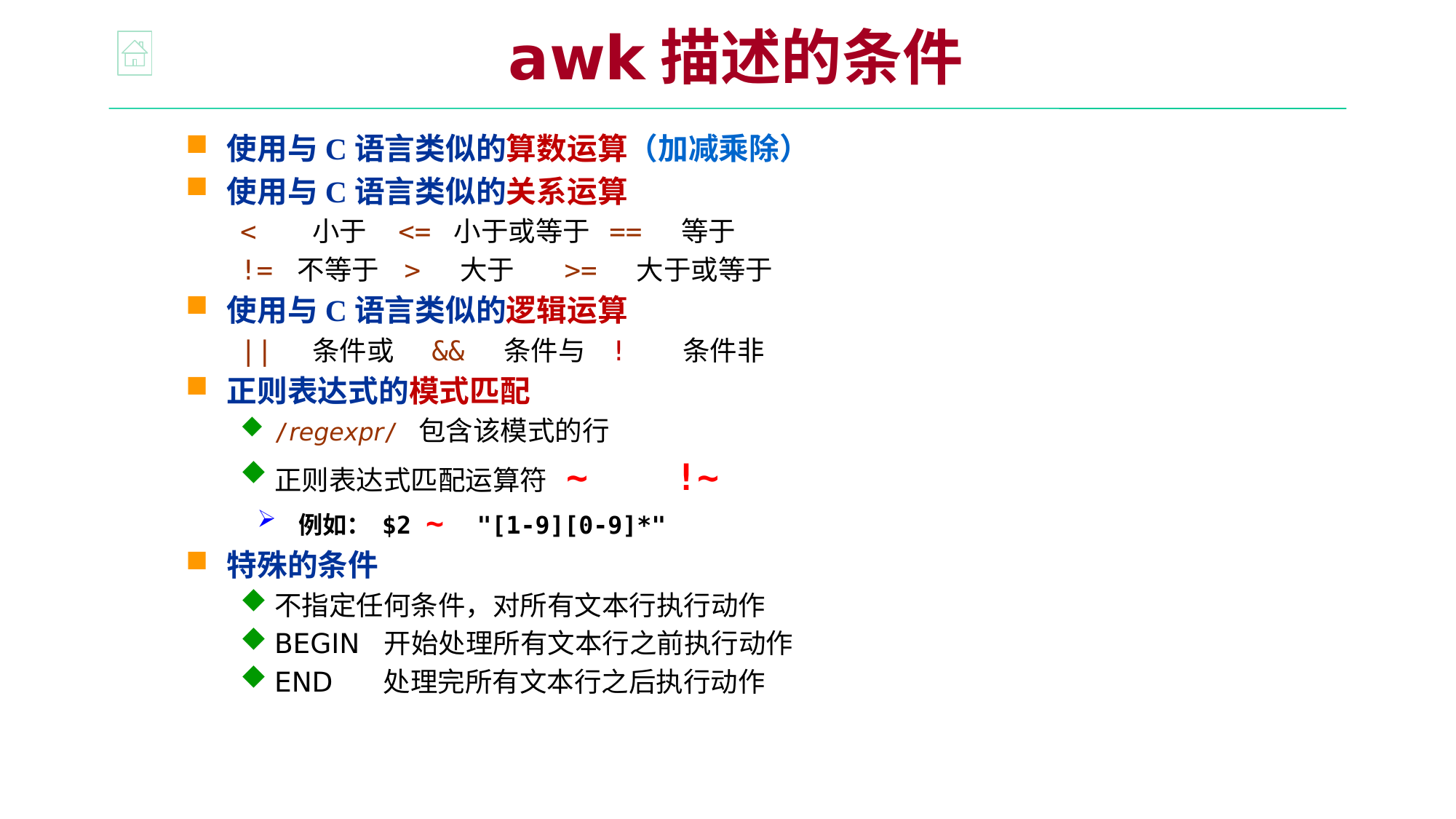

awk描述的条件

使用与C语言类似的算数运算（加减乘除）
使用与C语言类似的关系运算
<   小于    <= 小于或等于  ==  等于
!=	 不等于   >  大于       >=  大于或等于
使用与C语言类似的逻辑运算
||  条件或     &&  条件与   !   条件非
正则表达式的模式匹配
/regexpr/ 包含该模式的行
正则表达式匹配运算符  ~    !~
例如： $2 ~  "[1-9][0-9]*"
特殊的条件
不指定任何条件，对所有文本行执行动作
BEGIN  开始处理所有文本行之前执行动作
END     处理完所有文本行之后执行动作